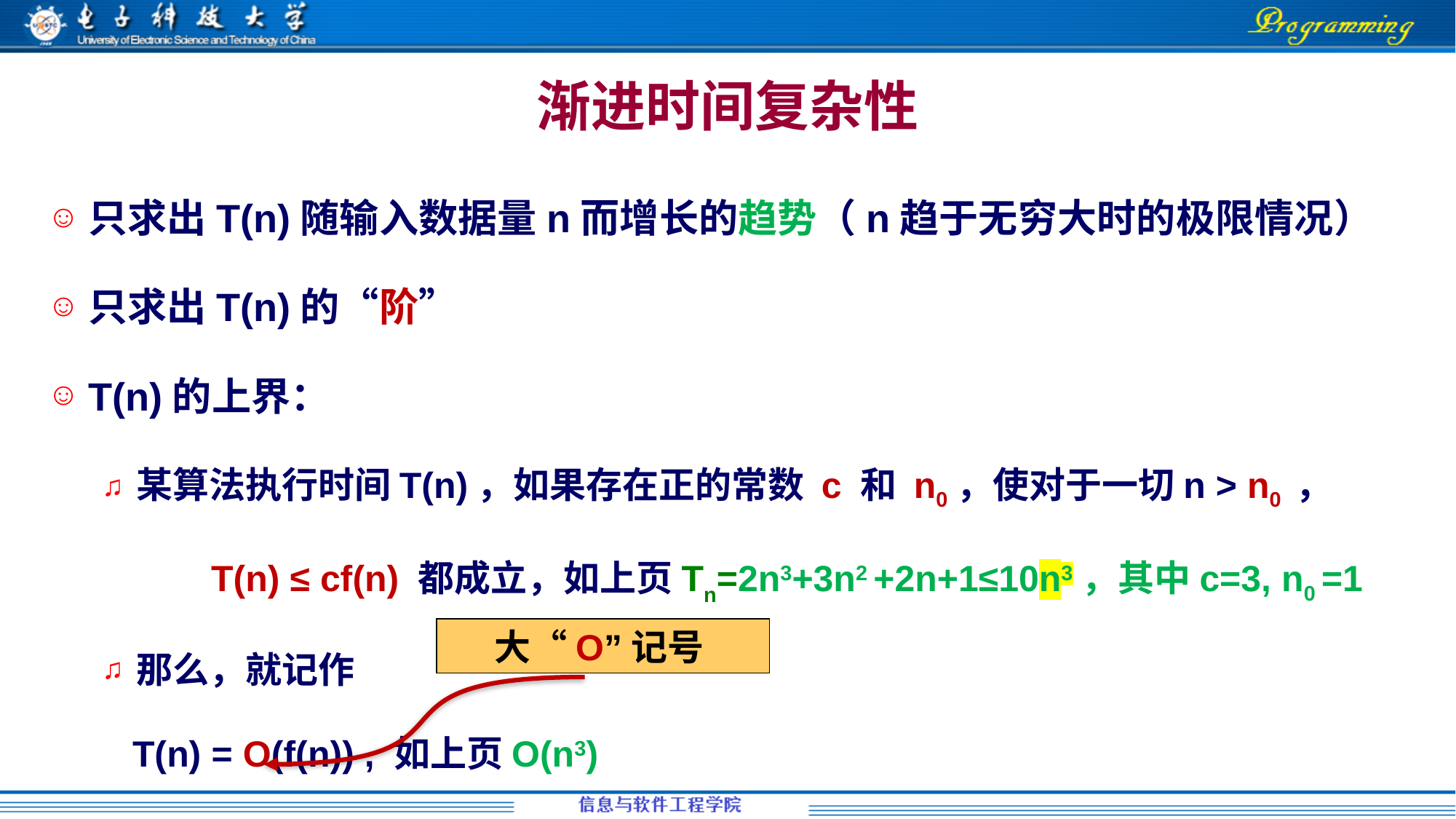

# 渐进时间复杂性
只求出T(n)随输入数据量n而增长的趋势（n趋于无穷大时的极限情况）
只求出T(n)的“阶”
T(n)的上界：
某算法执行时间T(n)，如果存在正的常数 c 和 n0，使对于一切n > n0 ，
	T(n) ≤ cf(n) 都成立，如上页Tn=2n3+3n2 +2n+1≤10n3，其中c=3, n0 =1
那么，就记作
   T(n) = O(f(n)) , 如上页O(n3)

大“O”记号